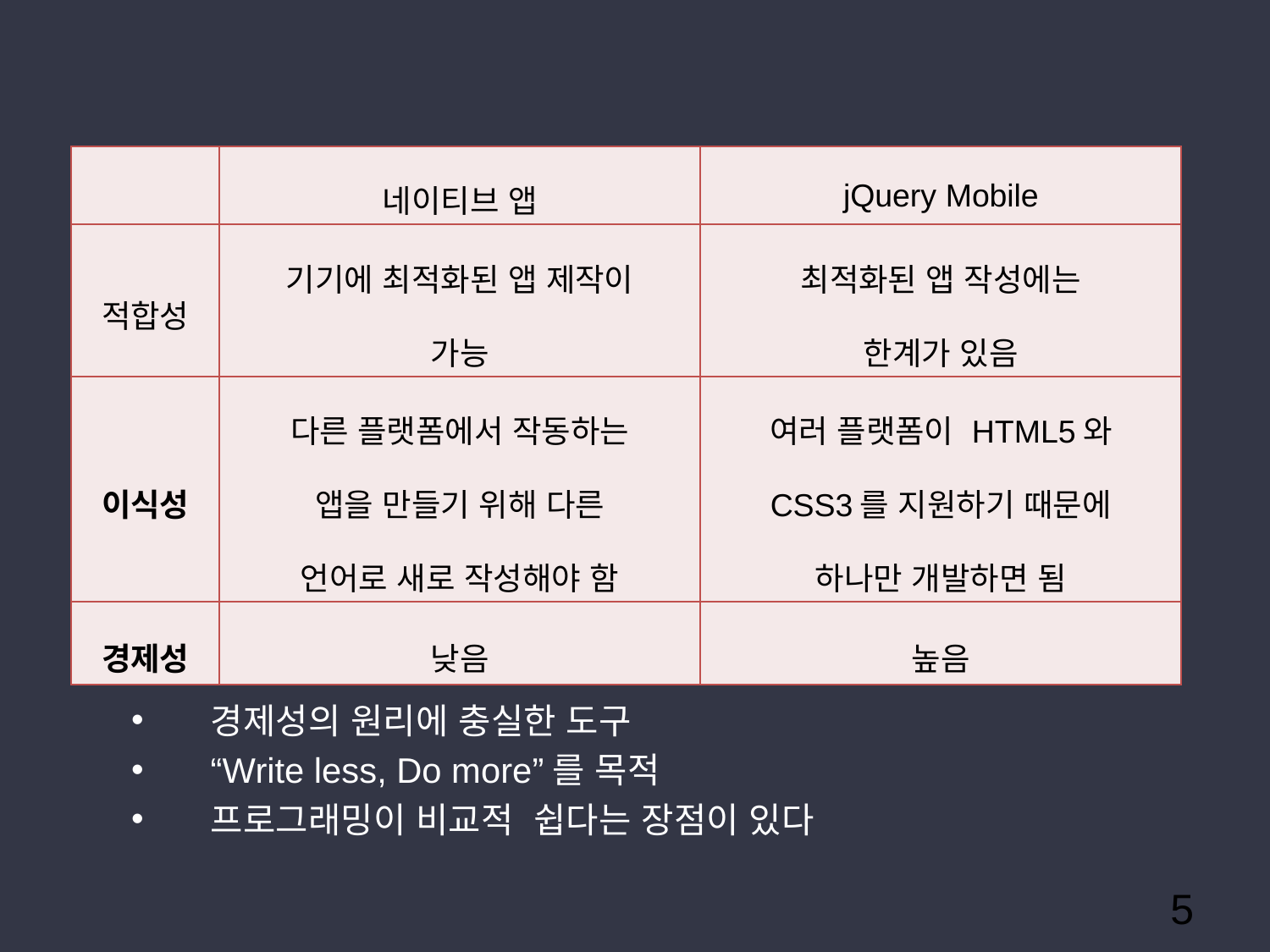

|  | 네이티브 앱 | jQuery Mobile |
| --- | --- | --- |
| 적합성 | 기기에 최적화된 앱 제작이 가능 | 최적화된 앱 작성에는 한계가 있음 |
| 이식성 | 다른 플랫폼에서 작동하는 앱을 만들기 위해 다른 언어로 새로 작성해야 함 | 여러 플랫폼이 HTML5와 CSS3를 지원하기 때문에 하나만 개발하면 됨 |
| 경제성 | 낮음 | 높음 |

경제성의 원리에 충실한 도구
“Write less, Do more”를 목적
프로그래밍이 비교적  쉽다는 장점이 있다
5